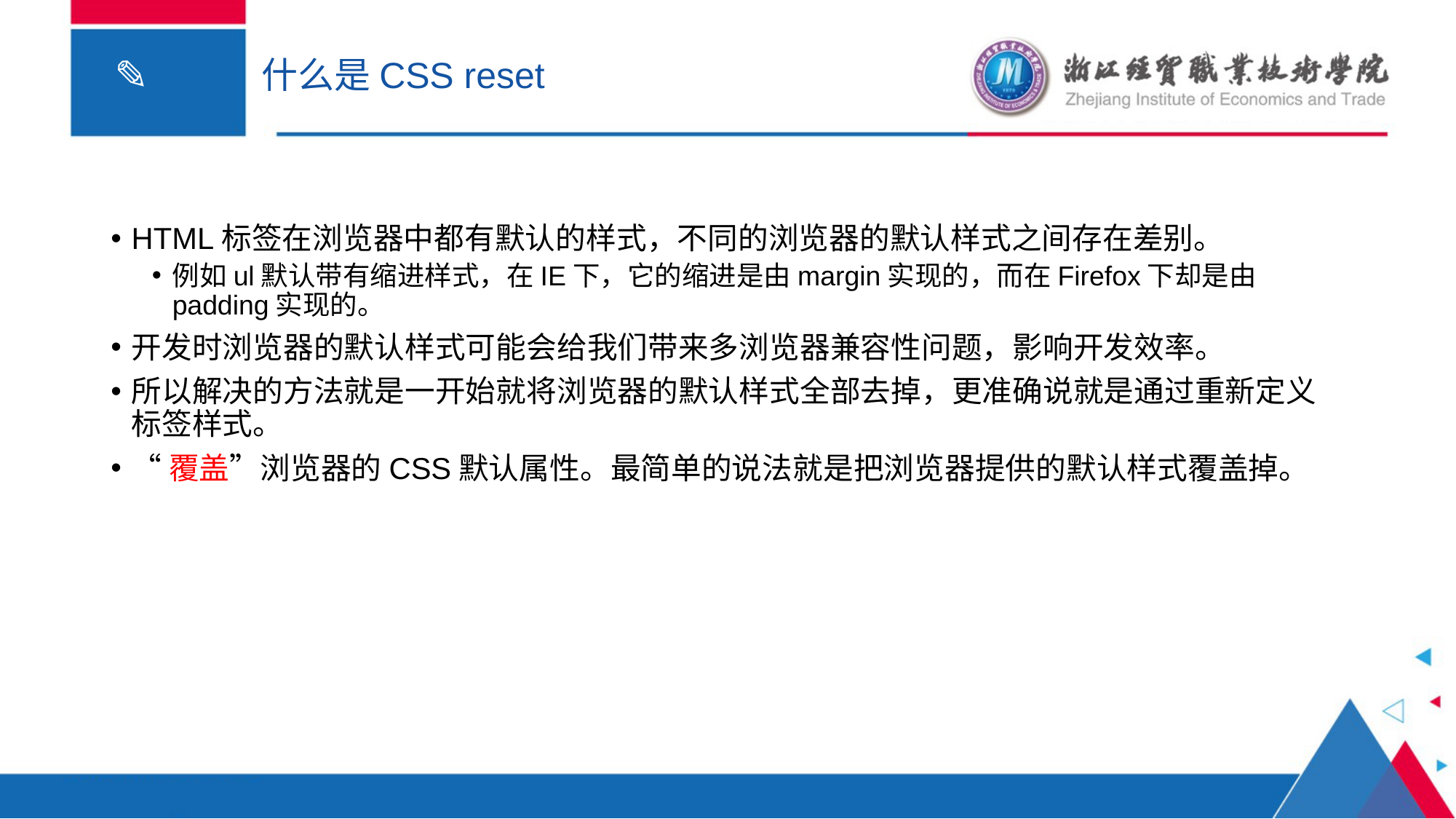

# 什么是CSS reset
HTML标签在浏览器中都有默认的样式，不同的浏览器的默认样式之间存在差别。
例如ul默认带有缩进样式，在IE下，它的缩进是由margin实现的，而在Firefox下却是由padding实现的。
开发时浏览器的默认样式可能会给我们带来多浏览器兼容性问题，影响开发效率。
所以解决的方法就是一开始就将浏览器的默认样式全部去掉，更准确说就是通过重新定义标签样式。
“覆盖”浏览器的CSS默认属性。最简单的说法就是把浏览器提供的默认样式覆盖掉。